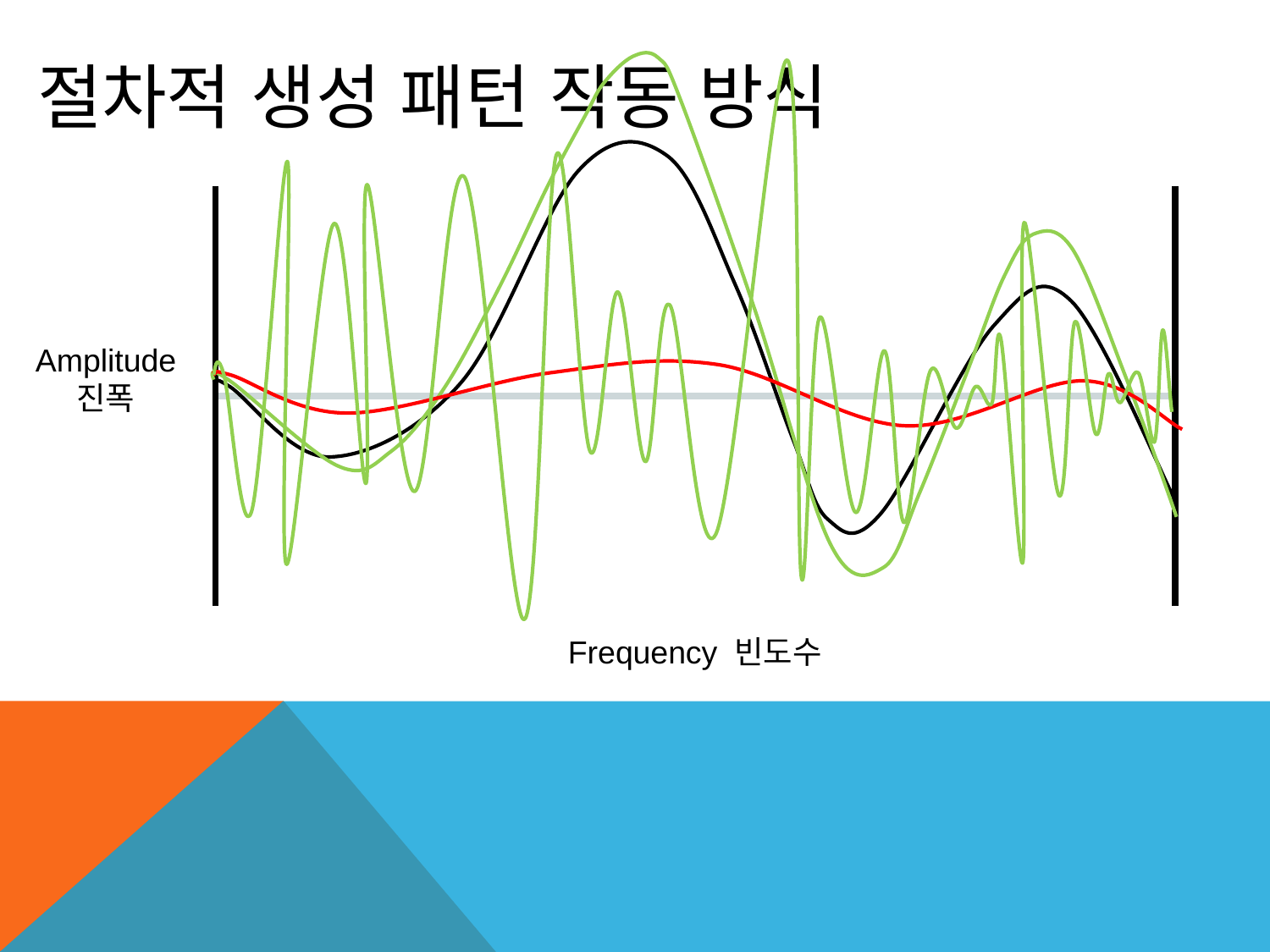

절차적 생성 패턴 작동 방식

Amplitude
진폭

Frequency 빈도수